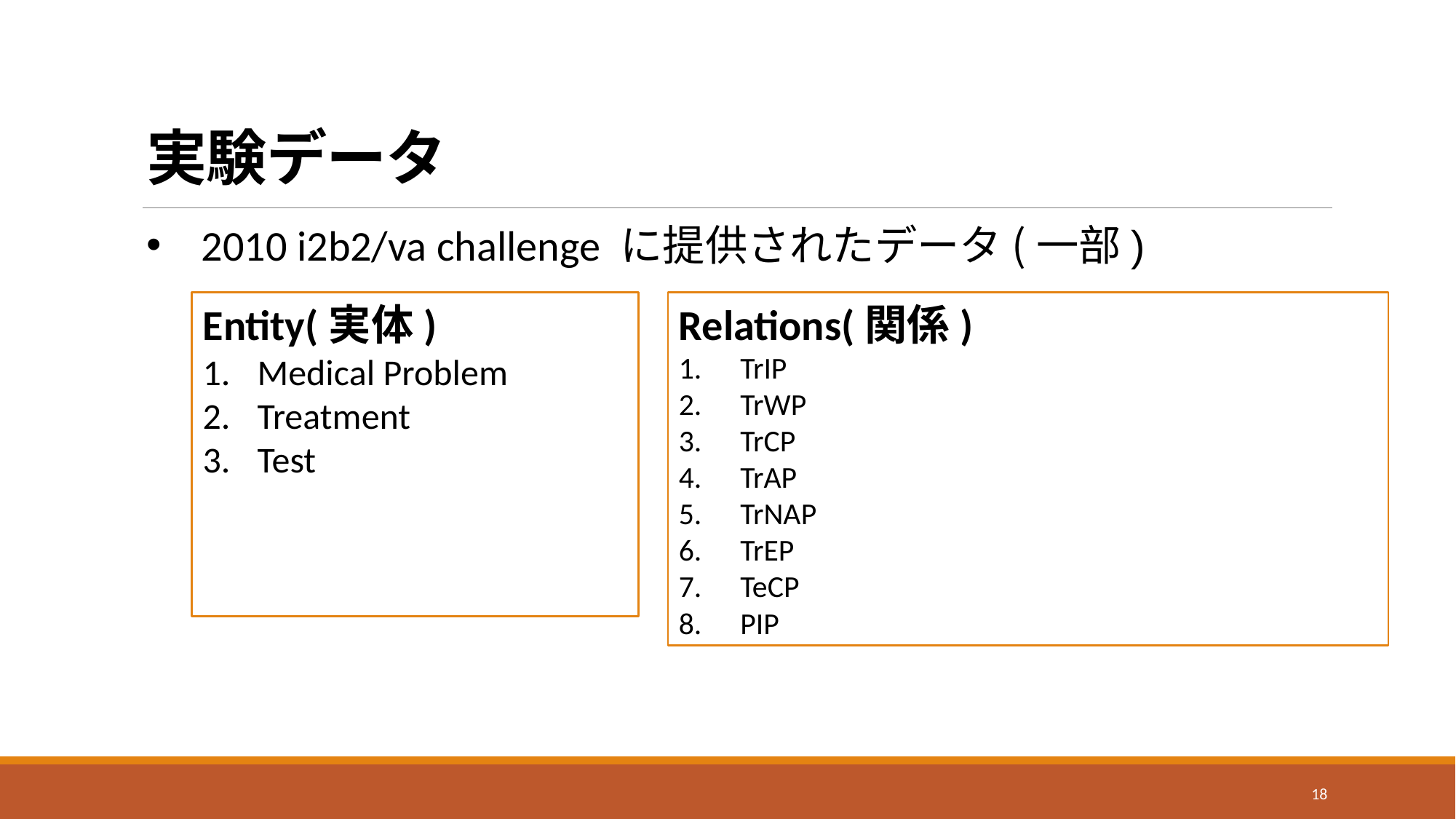

# 実験データ
2010 i2b2/va challenge に提供されたデータ(一部)

Entity(実体)
Medical Problem
Treatment
Test

Relations(関係)
TrIP
TrWP
TrCP
TrAP
TrNAP
TrEP
TeCP
PIP
18